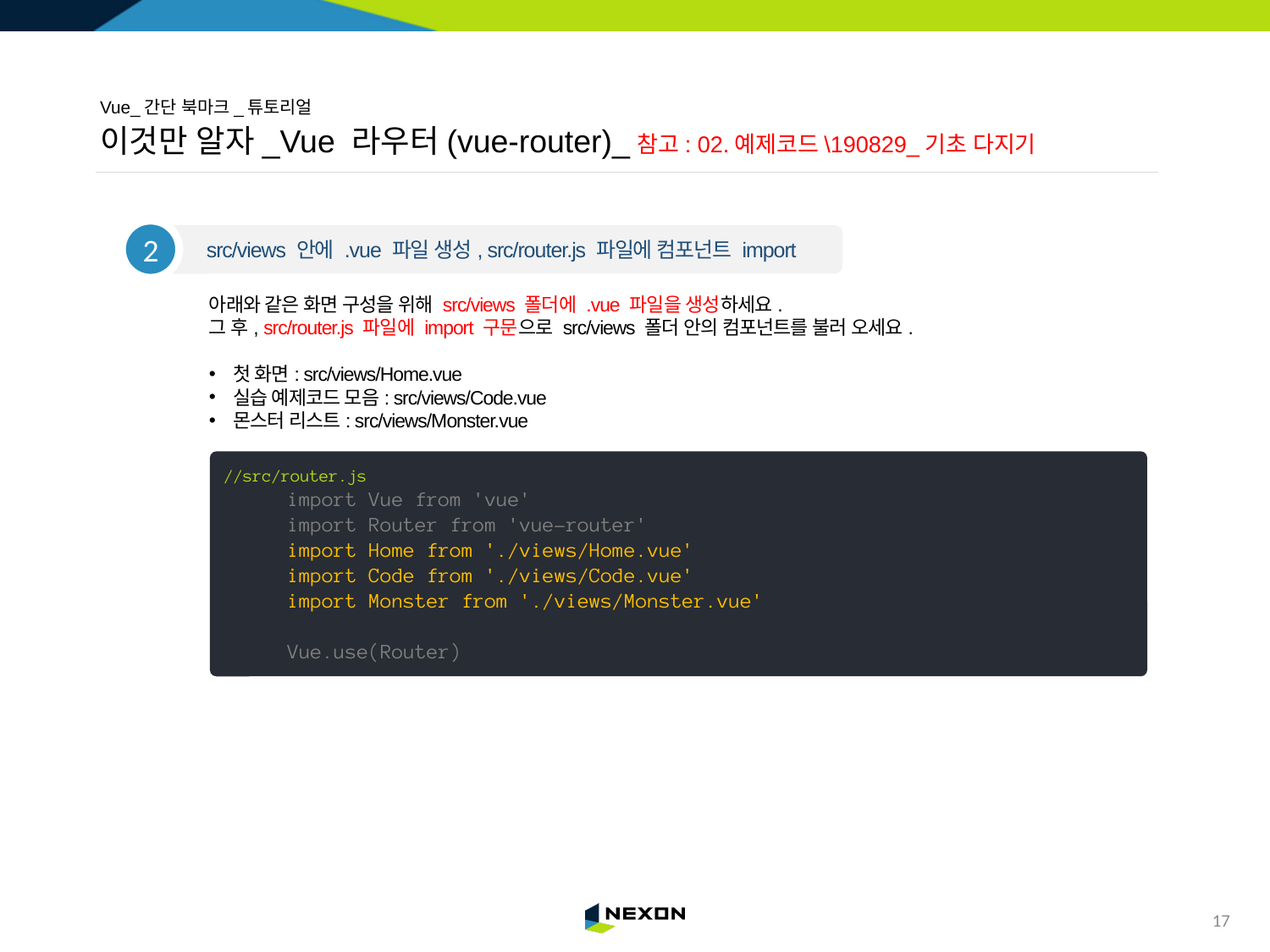

Vue_간단 북마크_튜토리얼
이것만 알자_Vue 라우터(vue-router)_참고: 02.예제코드\190829_기초 다지기
2
src/views 안에 .vue 파일 생성, src/router.js 파일에 컴포넌트 import
아래와 같은 화면 구성을 위해 src/views 폴더에 .vue 파일을 생성하세요.
그 후, src/router.js 파일에 import 구문으로 src/views 폴더 안의 컴포넌트를 불러 오세요.

첫 화면: src/views/Home.vue
실습 예제코드 모음: src/views/Code.vue
몬스터 리스트: src/views/Monster.vue
//src/router.js
import Vue from 'vue'
import Router from 'vue-router'
import Home from './views/Home.vue'
import Code from './views/Code.vue'
import Monster from './views/Monster.vue'

Vue.use(Router)
17